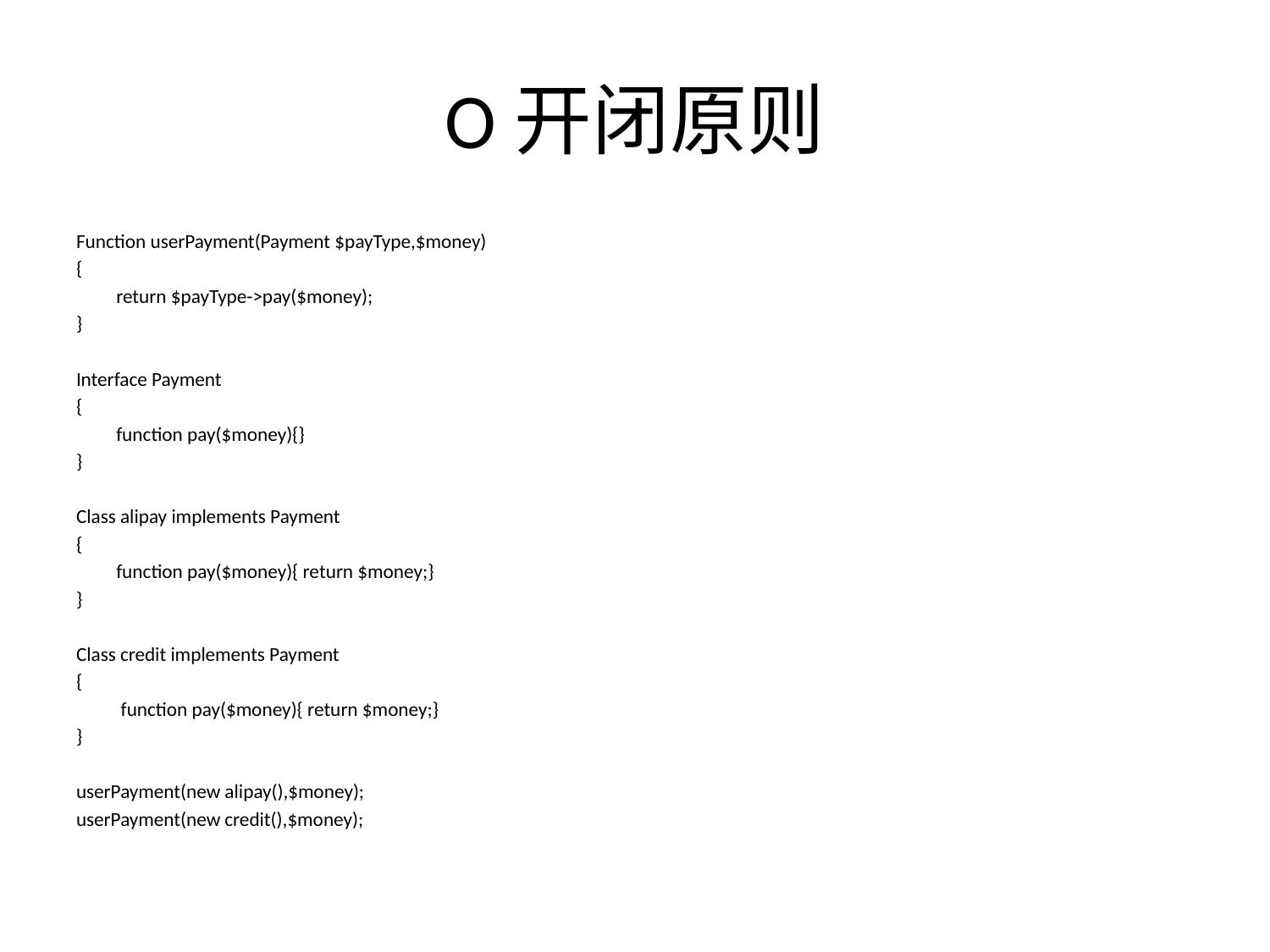

# O开闭原则
Function userPayment(Payment $payType,$money)
{
	return $payType->pay($money);
}

Interface Payment
{
	function pay($money){}
}

Class alipay implements Payment
{
	function pay($money){ return $money;}
}

Class credit implements Payment
{
	 function pay($money){ return $money;}
}

userPayment(new alipay(),$money);
userPayment(new credit(),$money);